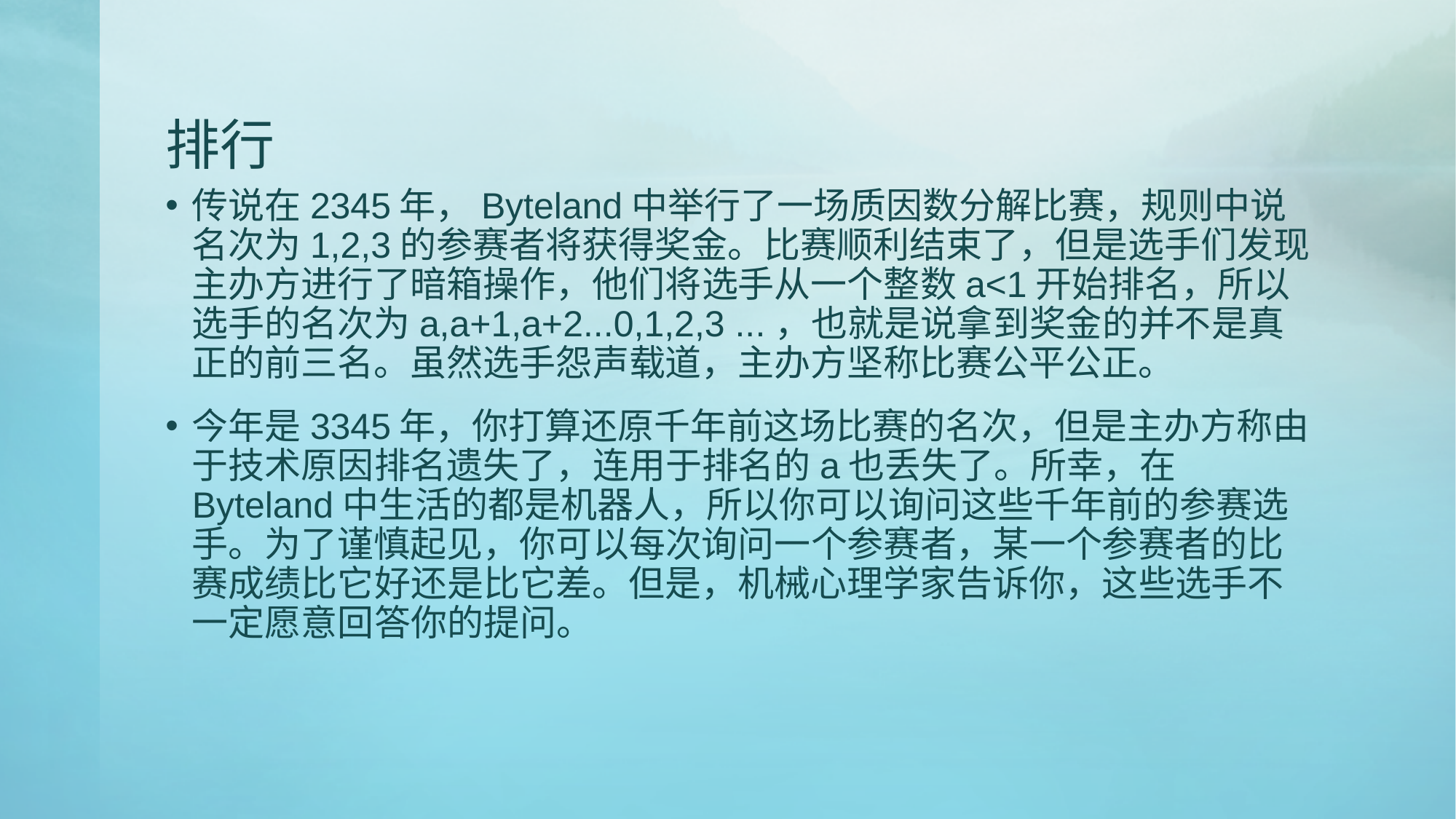

# 排行
传说在2345年，Byteland中举行了一场质因数分解比赛，规则中说名次为1,2,3的参赛者将获得奖金。比赛顺利结束了，但是选手们发现主办方进行了暗箱操作，他们将选手从一个整数a<1开始排名，所以选手的名次为a,a+1,a+2...0,1,2,3 ...，也就是说拿到奖金的并不是真正的前三名。虽然选手怨声载道，主办方坚称比赛公平公正。
今年是3345年，你打算还原千年前这场比赛的名次，但是主办方称由于技术原因排名遗失了，连用于排名的a也丢失了。所幸，在Byteland中生活的都是机器人，所以你可以询问这些千年前的参赛选手。为了谨慎起见，你可以每次询问一个参赛者，某一个参赛者的比赛成绩比它好还是比它差。但是，机械心理学家告诉你，这些选手不一定愿意回答你的提问。